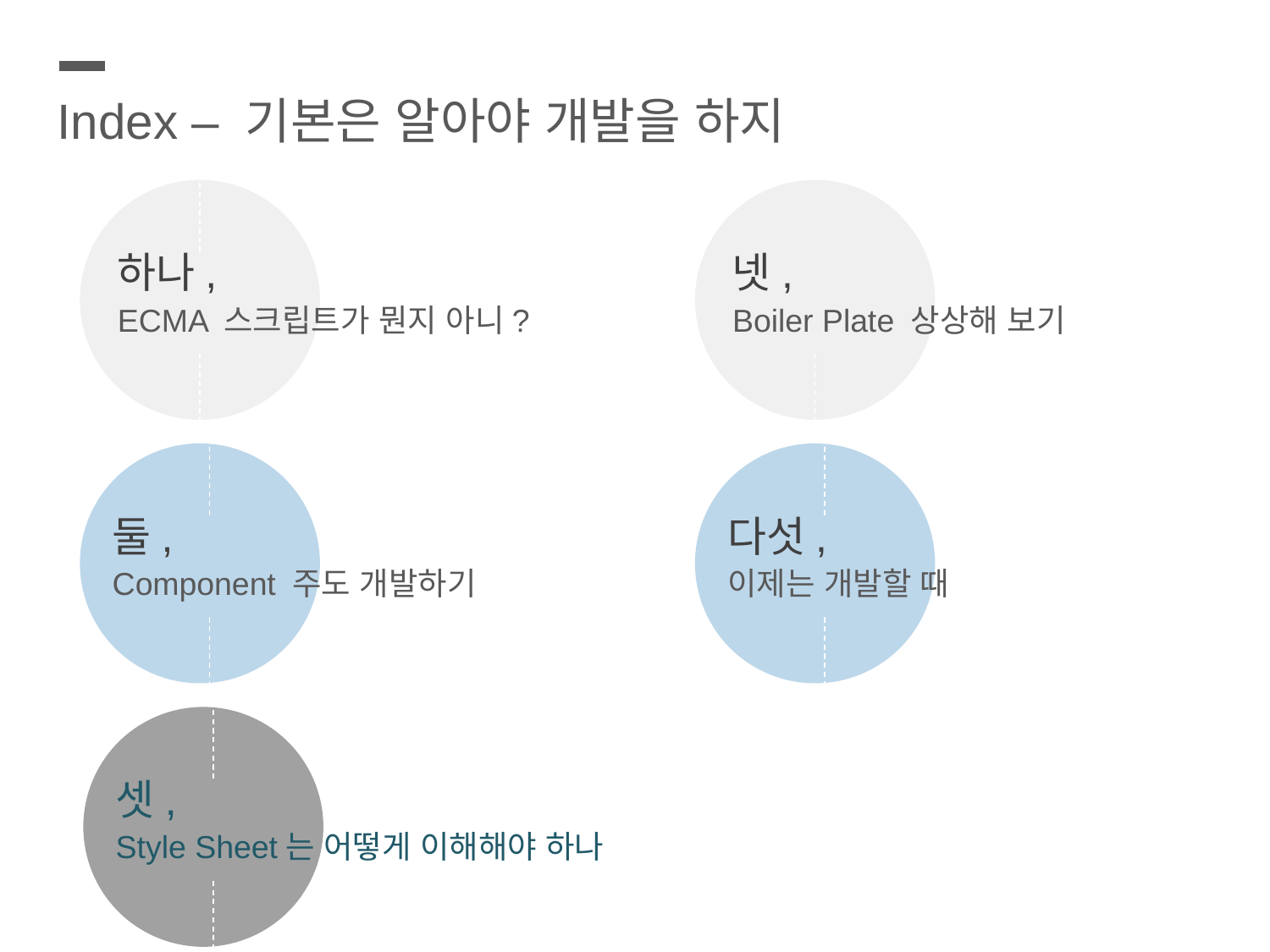

Index – 기본은 알아야 개발을 하지

하나,
넷,
ECMA 스크립트가 뭔지 아니?
Boiler Plate 상상해 보기

둘,
다섯,
Component 주도 개발하기
이제는 개발할 때

셋,
Style Sheet는 어떻게 이해해야 하나